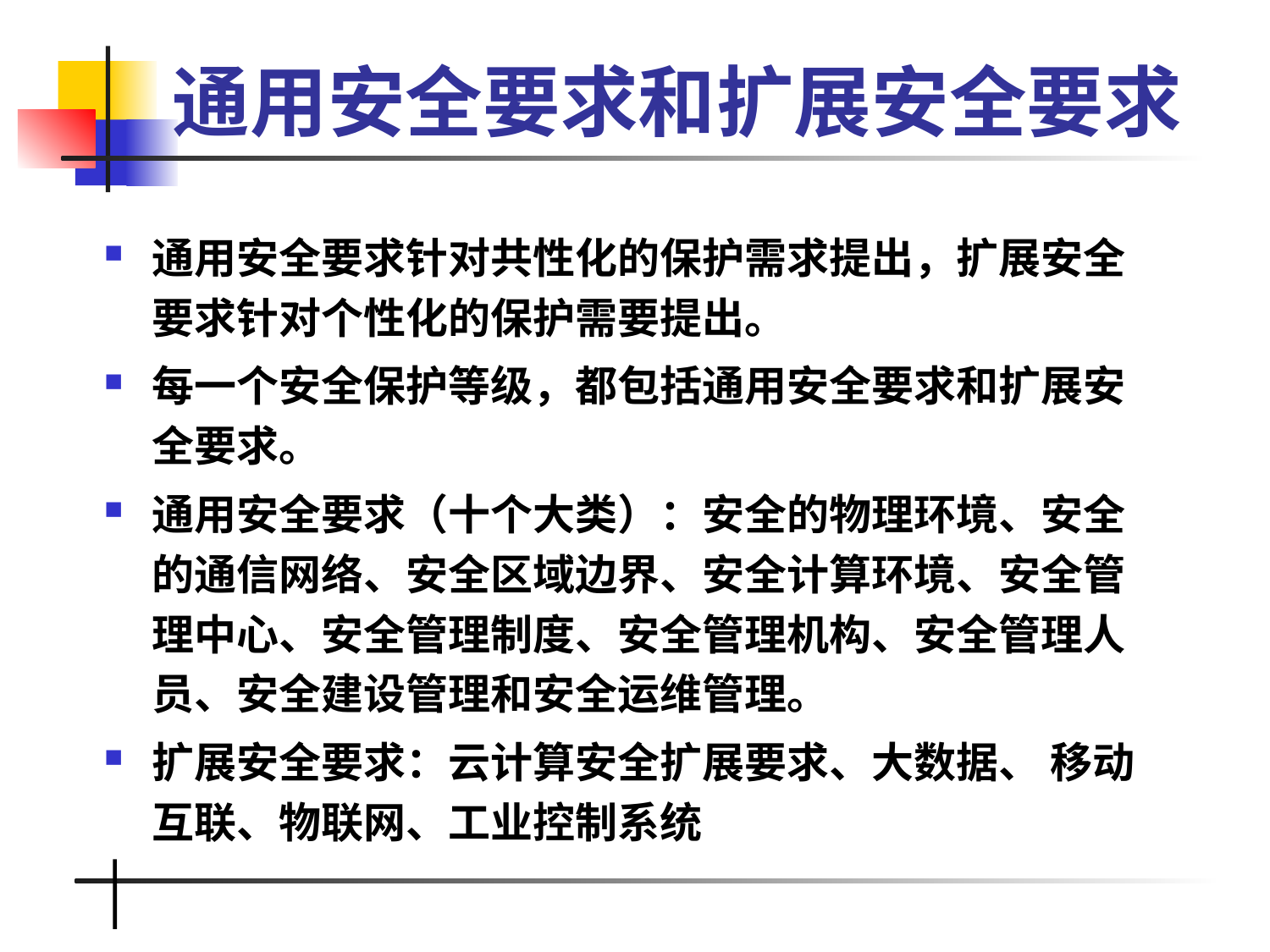

# 通用安全要求和扩展安全要求
通用安全要求针对共性化的保护需求提出，扩展安全要求针对个性化的保护需要提出。
每一个安全保护等级，都包括通用安全要求和扩展安全要求。
通用安全要求（十个大类）：安全的物理环境、安全的通信网络、安全区域边界、安全计算环境、安全管理中心、安全管理制度、安全管理机构、安全管理人员、安全建设管理和安全运维管理。
扩展安全要求：云计算安全扩展要求、大数据、 移动互联、物联网、工业控制系统